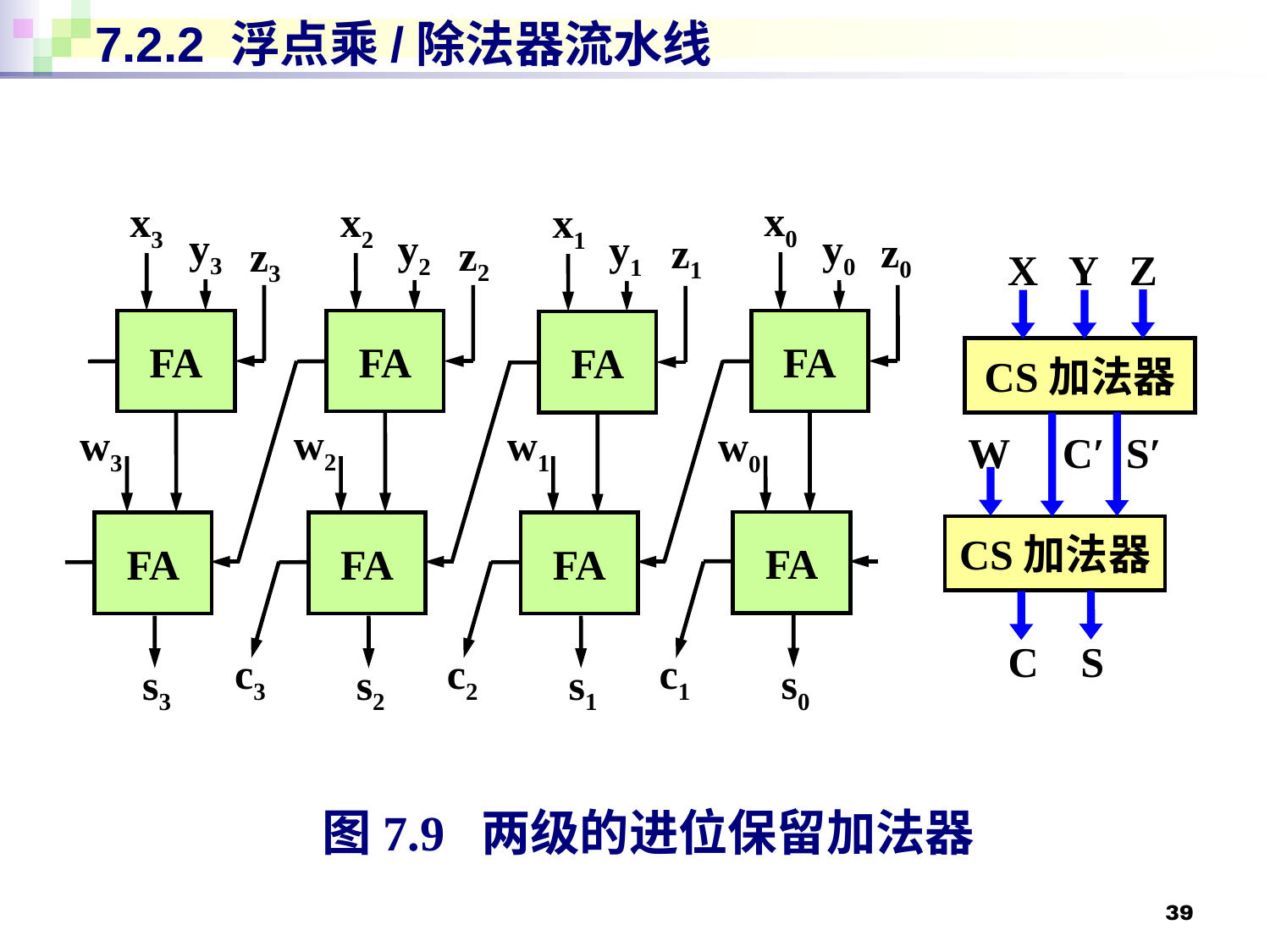

# 7.2.2 浮点乘/除法器流水线
x0
x3
x2
x1
y3
y2
y0
y1
z0
z1
z2
z3

X   Y   Z

FA
FA
FA
FA
CS加法器

w2
w3
w1
w0
W     C′  S′

FA
FA
FA
FA
CS加法器

C    S
c3
c2
c1
s0
s3
s2
s1
图7.9  两级的进位保留加法器
39